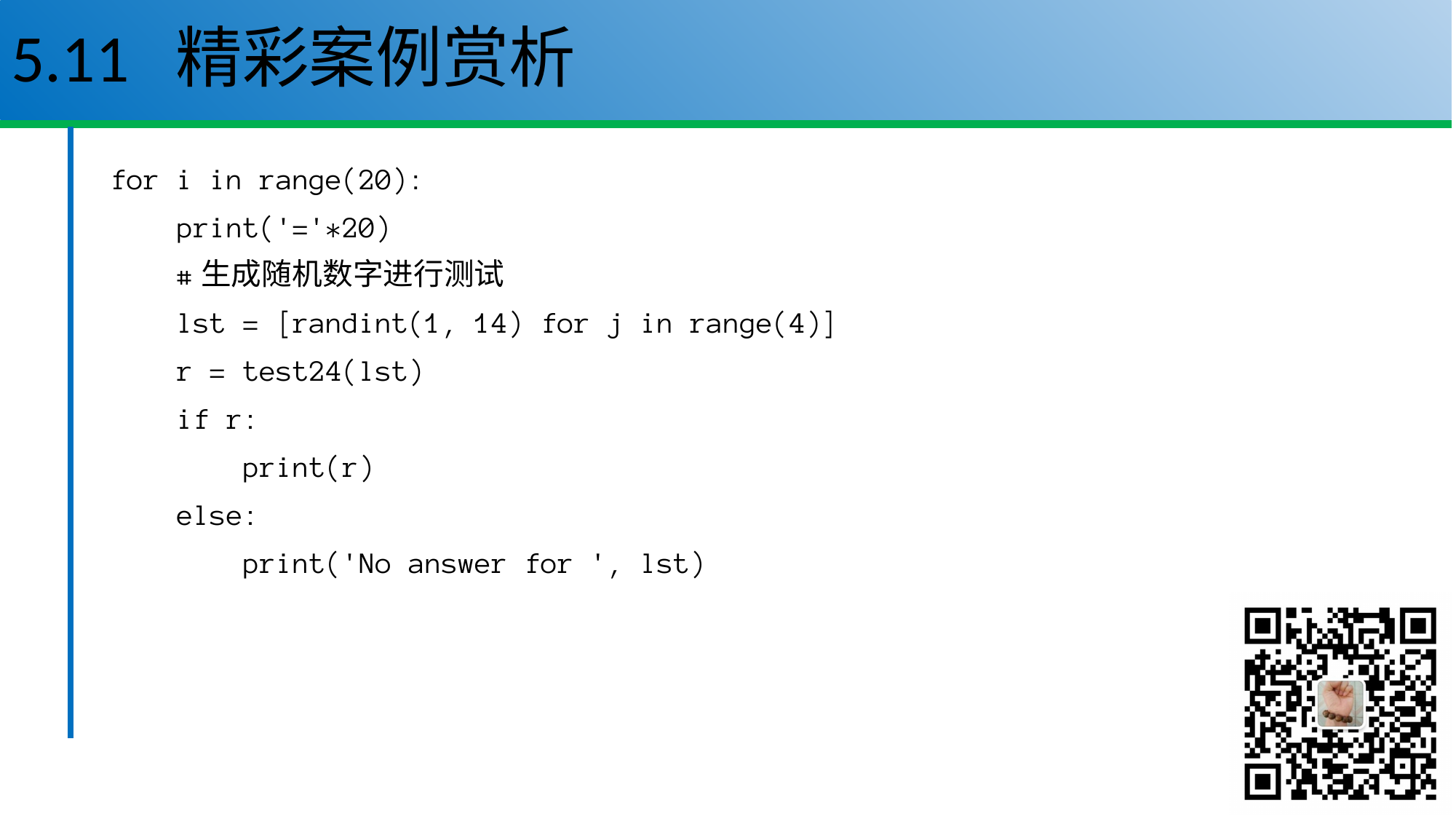

# 5.11  精彩案例赏析
for i in range(20):
    print('='*20)
    #生成随机数字进行测试
    lst = [randint(1, 14) for j in range(4)]
    r = test24(lst)
    if r:
        print(r)
    else:
        print('No answer for ', lst)
111